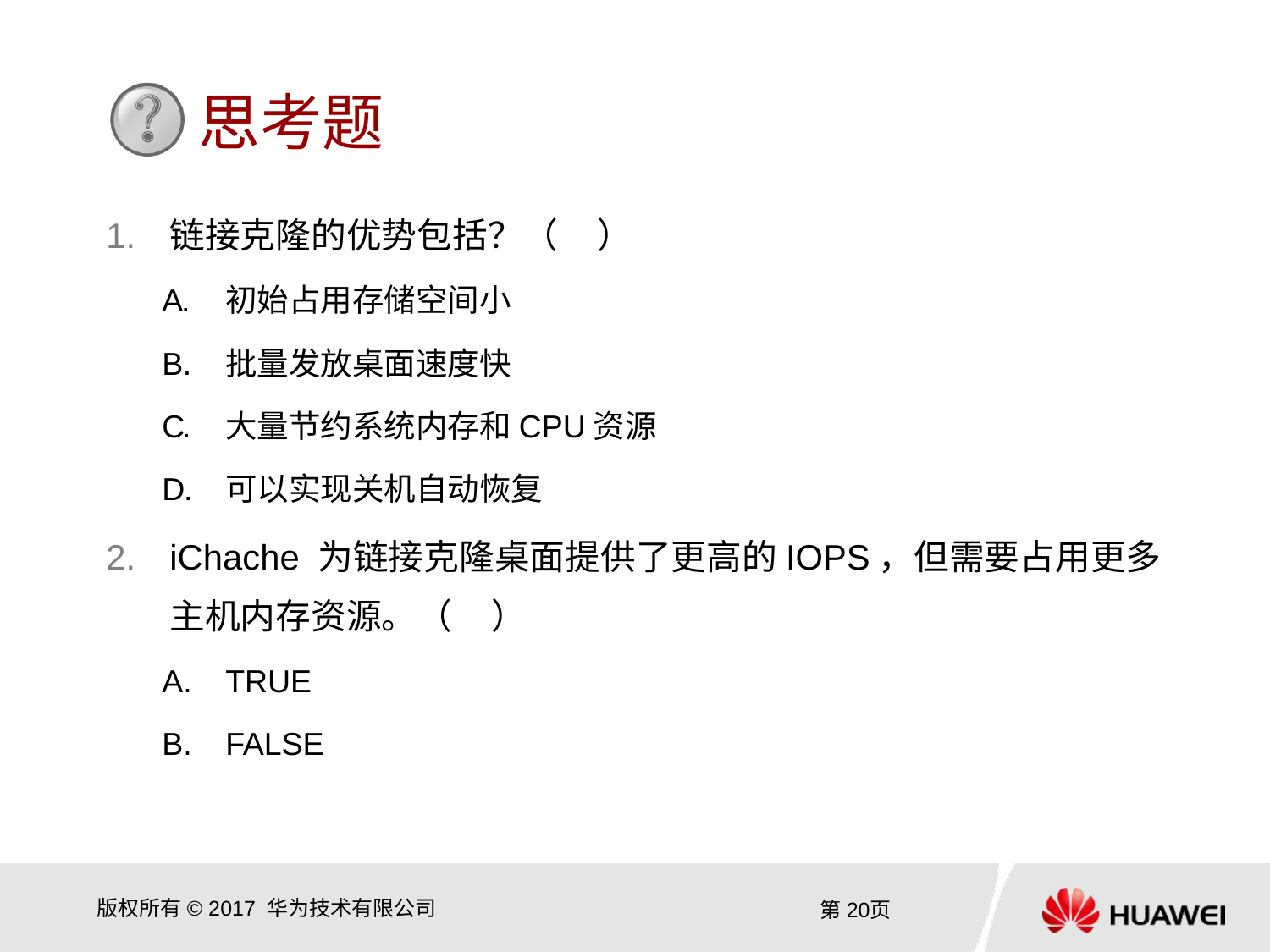

链接克隆的优势包括？（     ）
初始占用存储空间小
批量发放桌面速度快
大量节约系统内存和CPU资源
可以实现关机自动恢复
iChache 为链接克隆桌面提供了更高的IOPS，但需要占用更多主机内存资源。（     ）
TRUE
FALSE